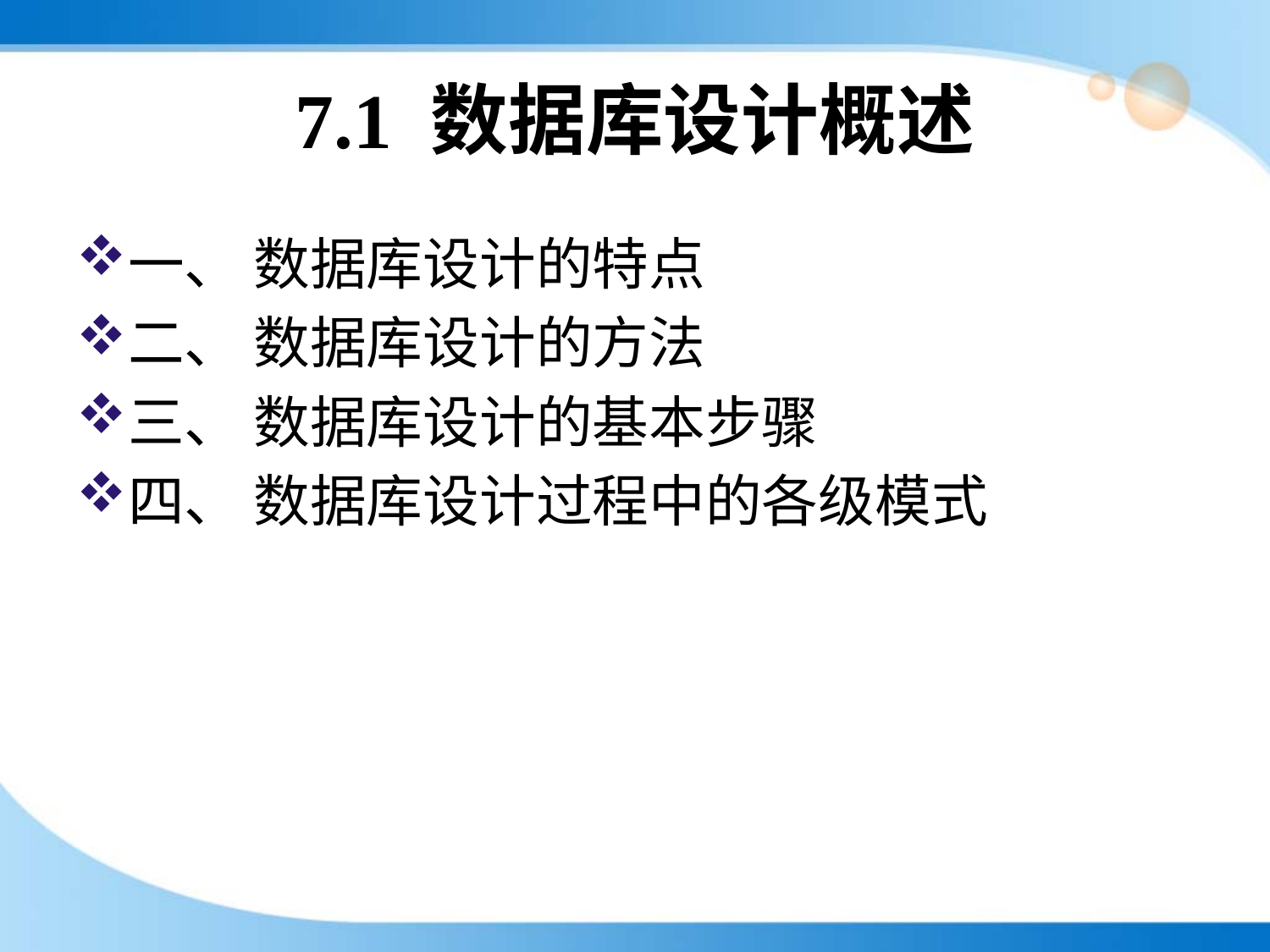

# 7.1 数据库设计概述
一、 数据库设计的特点
二、 数据库设计的方法
三、 数据库设计的基本步骤
四、 数据库设计过程中的各级模式